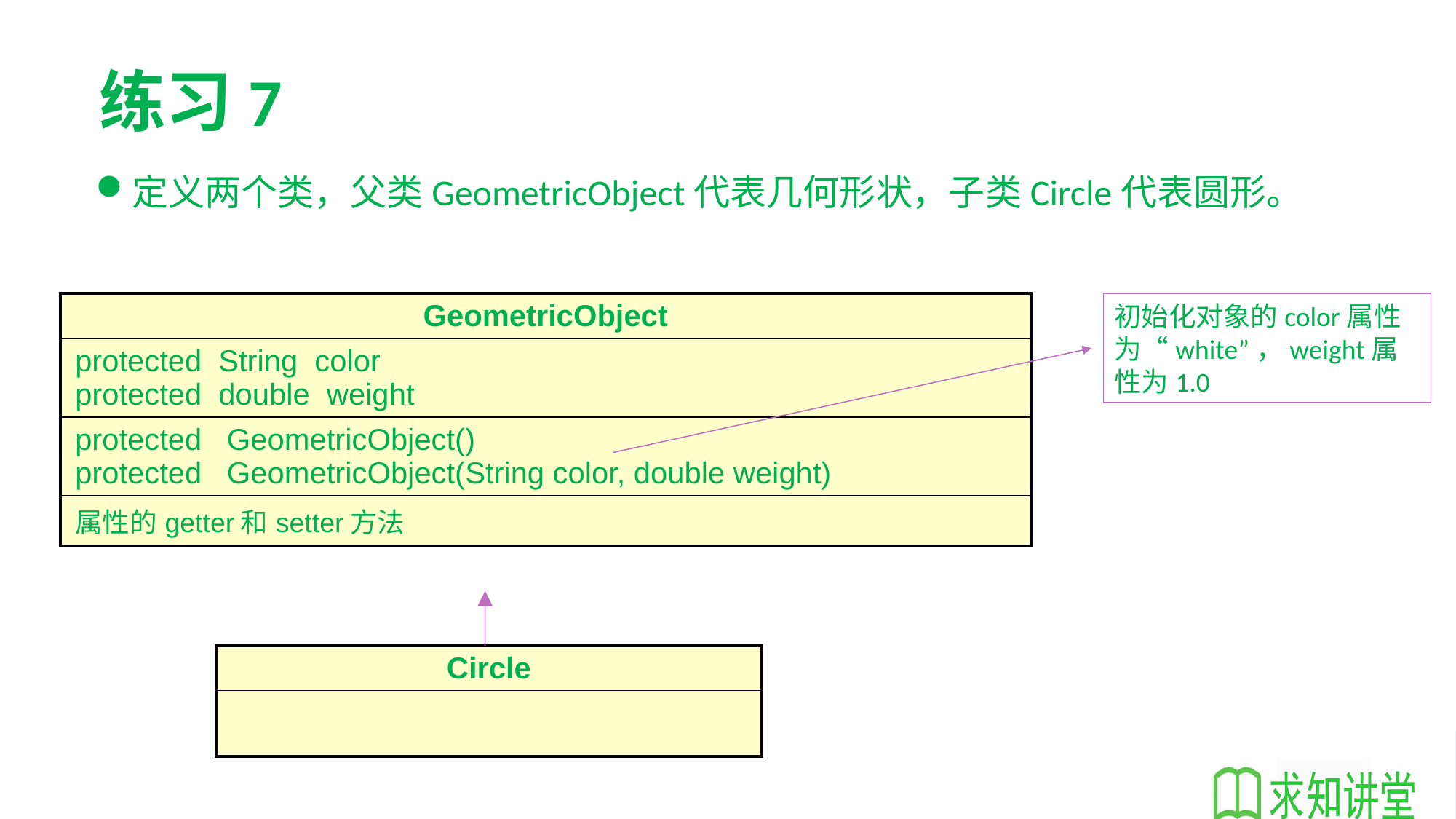

# 练习7
定义两个类，父类GeometricObject代表几何形状，子类Circle代表圆形。
| GeometricObject |
| --- |
| protected String color protected double weight |
| protected GeometricObject() protected GeometricObject(String color, double weight) |
| 属性的getter和setter方法 |
初始化对象的color属性为“white”，weight属性为1.0

| Circle |
| --- |
|  |